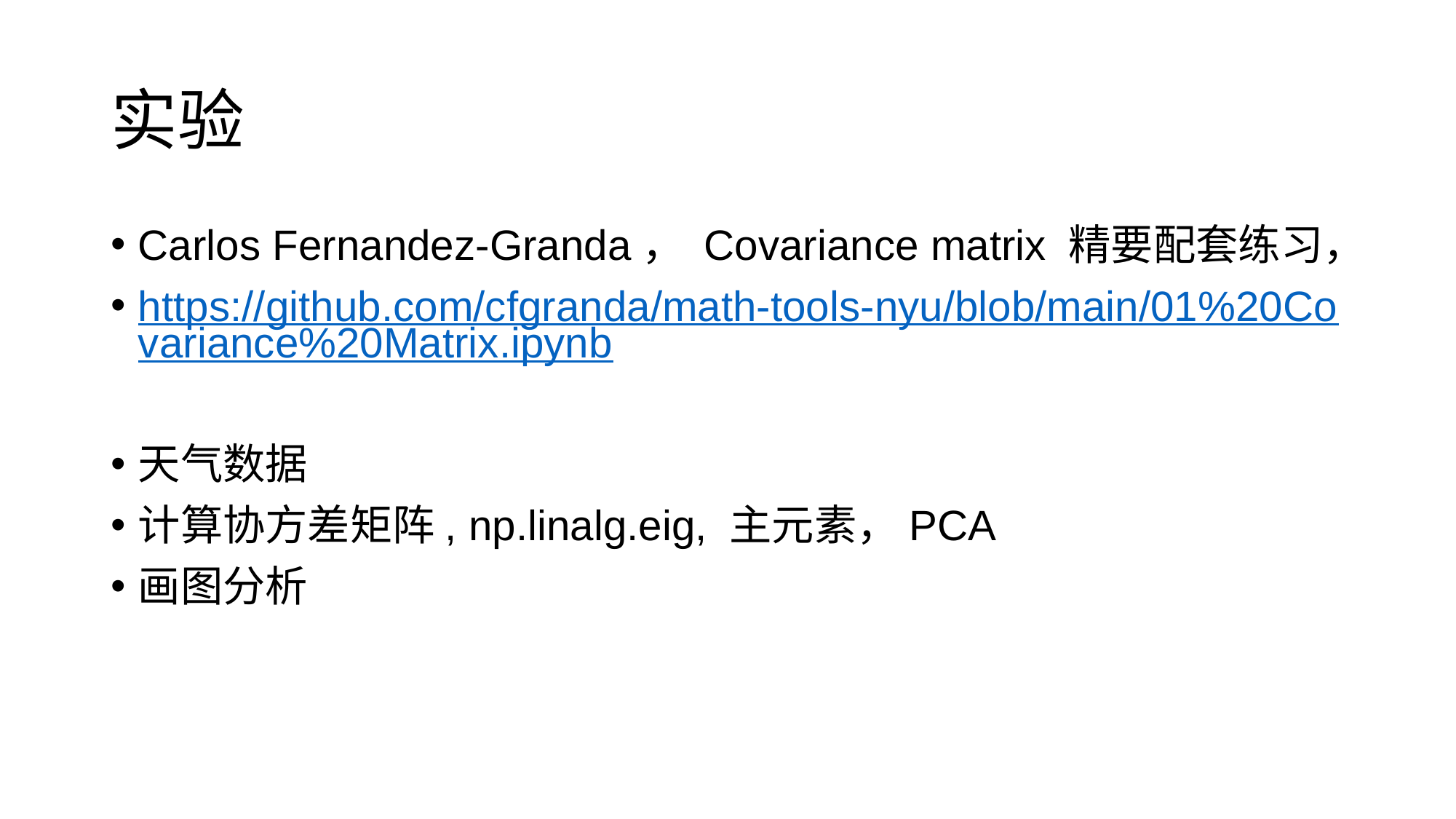

# 实验
Carlos Fernandez-Granda， Covariance matrix 精要配套练习，
https://github.com/cfgranda/math-tools-nyu/blob/main/01%20Covariance%20Matrix.ipynb

天气数据
计算协方差矩阵, np.linalg.eig, 主元素，PCA
画图分析